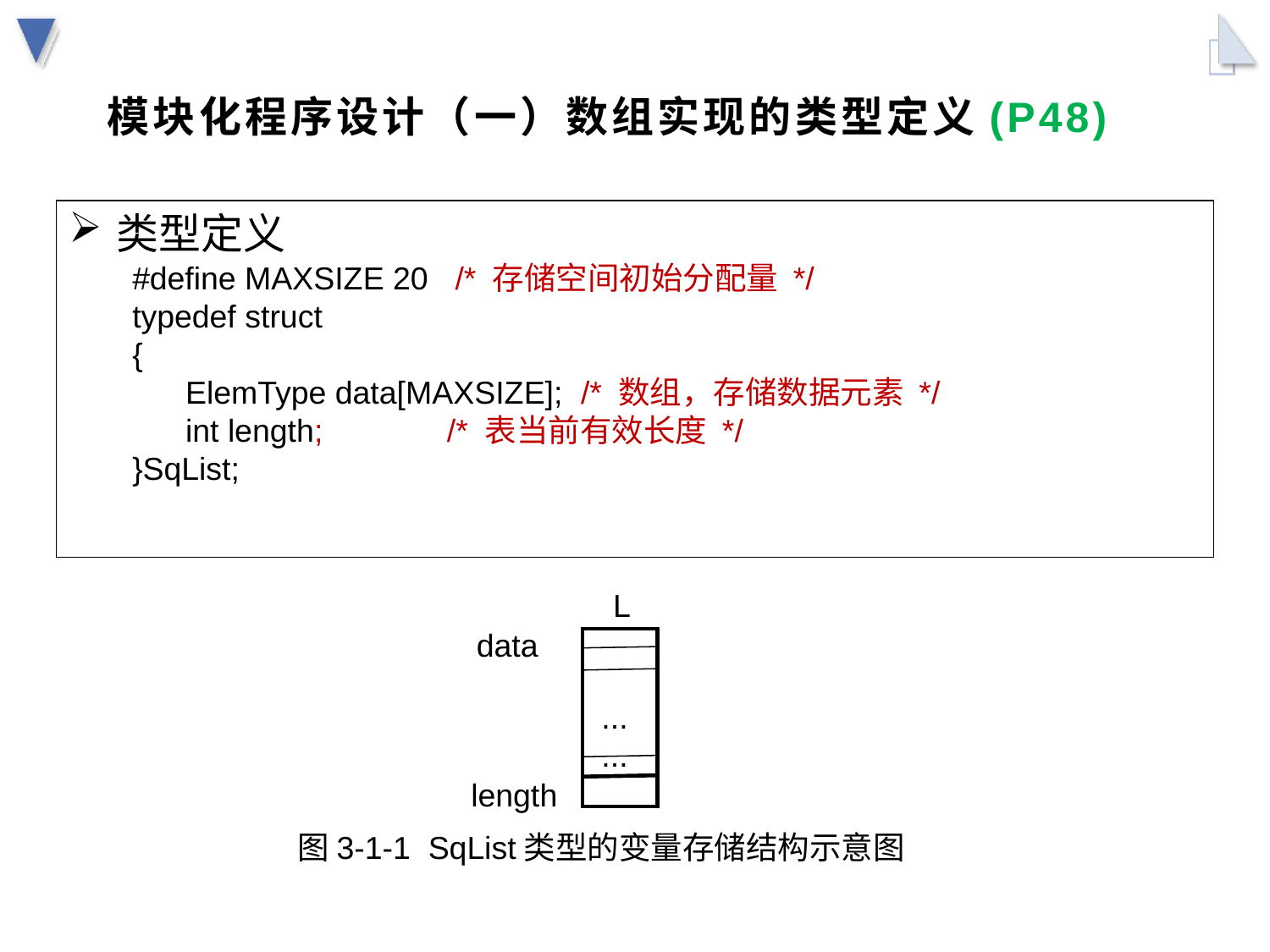

模块化程序设计（一）数组实现的类型定义(P48)
类型定义
#define MAXSIZE 20   /* 存储空间初始分配量 */
typedef struct
{
      ElemType data[MAXSIZE];  /* 数组，存储数据元素 */
      int length;              /* 表当前有效长度 */
}SqList;

L

data

... ...

length

图3-1-1  SqList类型的变量存储结构示意图

12